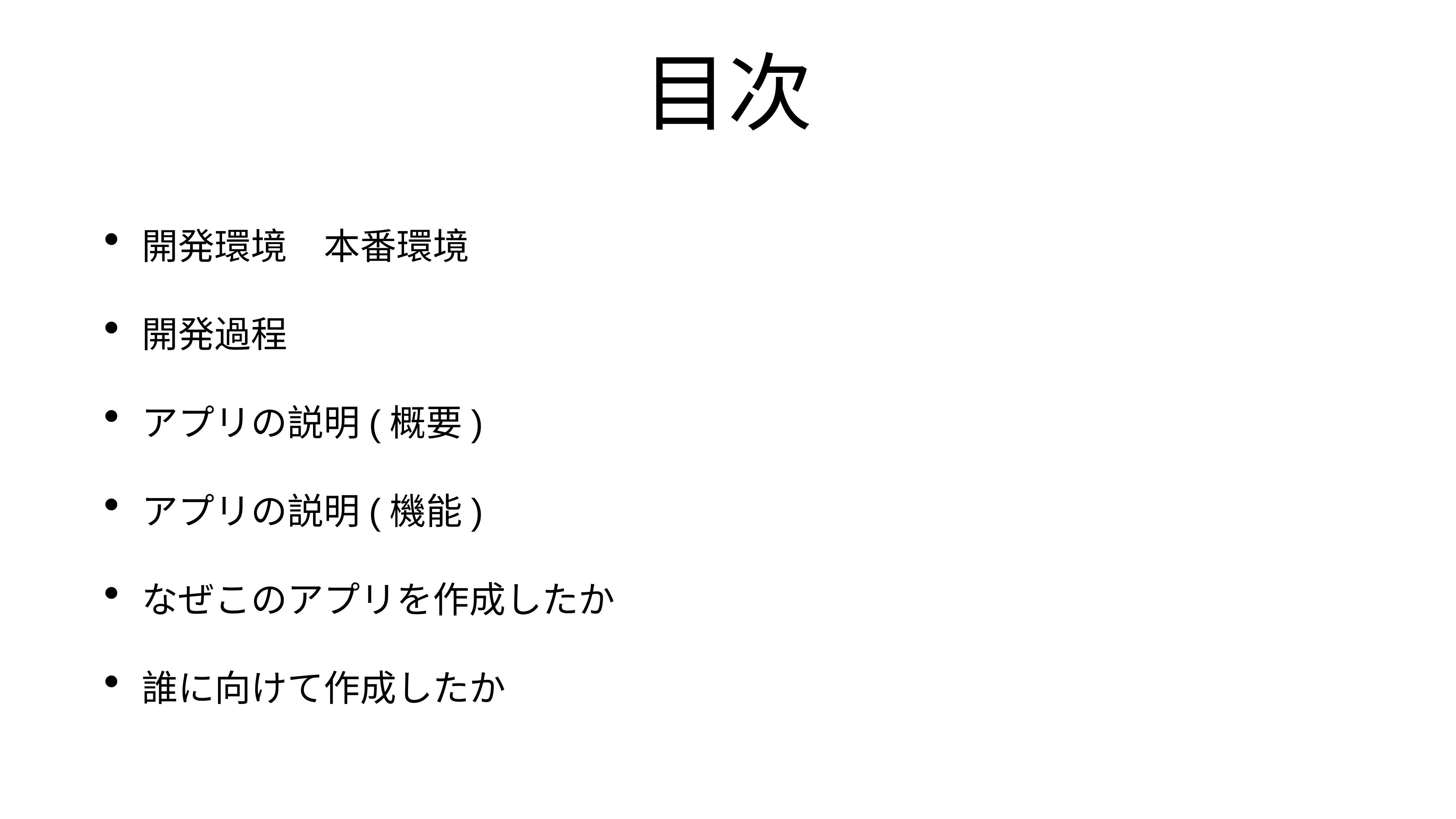

# 目次
開発環境　本番環境
開発過程
アプリの説明(概要)
アプリの説明(機能)
なぜこのアプリを作成したか
誰に向けて作成したか